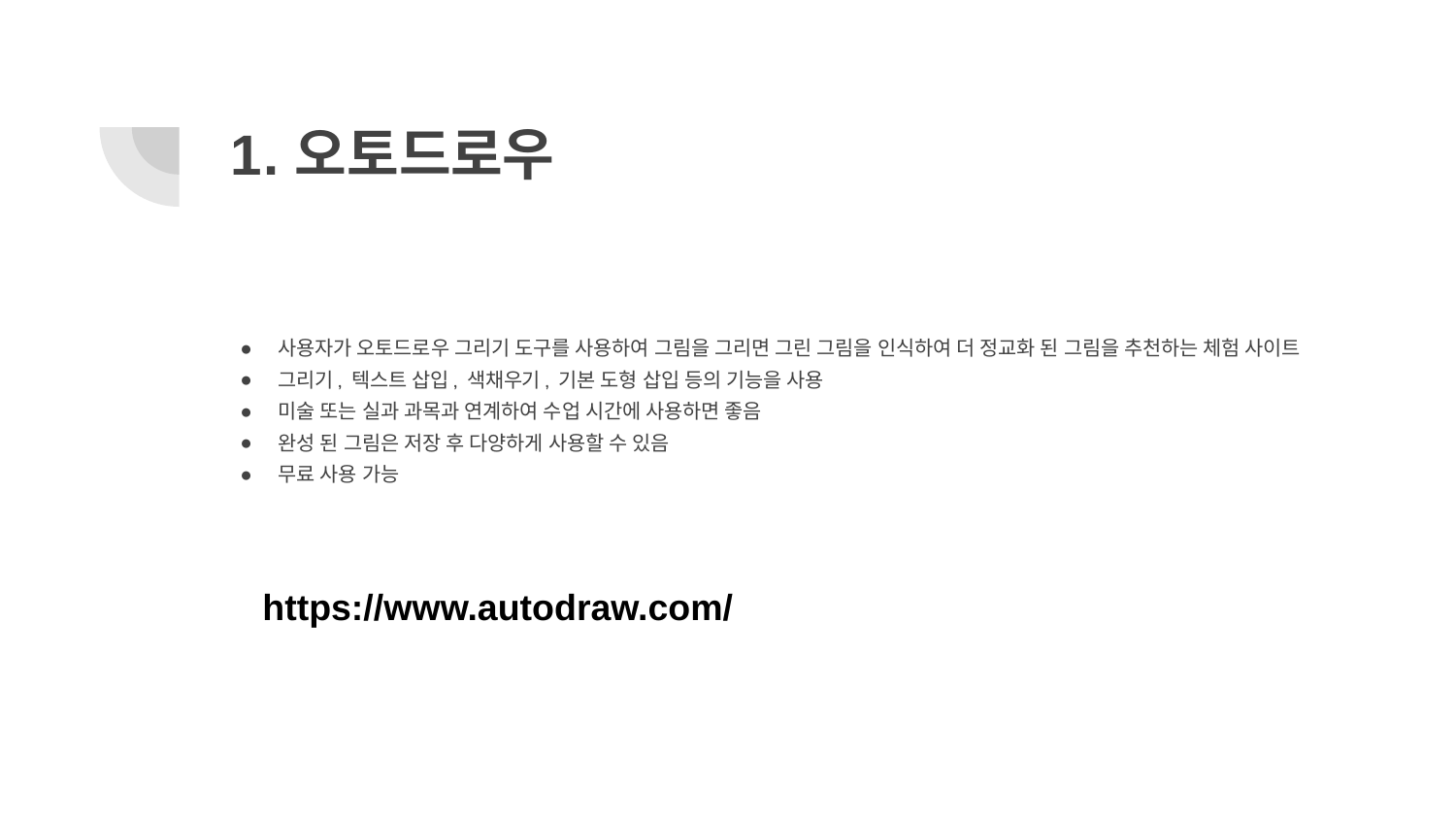

# 오토드로우
사용자가 오토드로우 그리기 도구를 사용하여 그림을 그리면 그린 그림을 인식하여 더 정교화 된 그림을 추천하는 체험 사이트
그리기, 텍스트 삽입, 색채우기, 기본 도형 삽입 등의 기능을 사용
미술 또는 실과 과목과 연계하여 수업 시간에 사용하면 좋음
완성 된 그림은 저장 후 다양하게 사용할 수 있음
무료 사용 가능
https://www.autodraw.com/